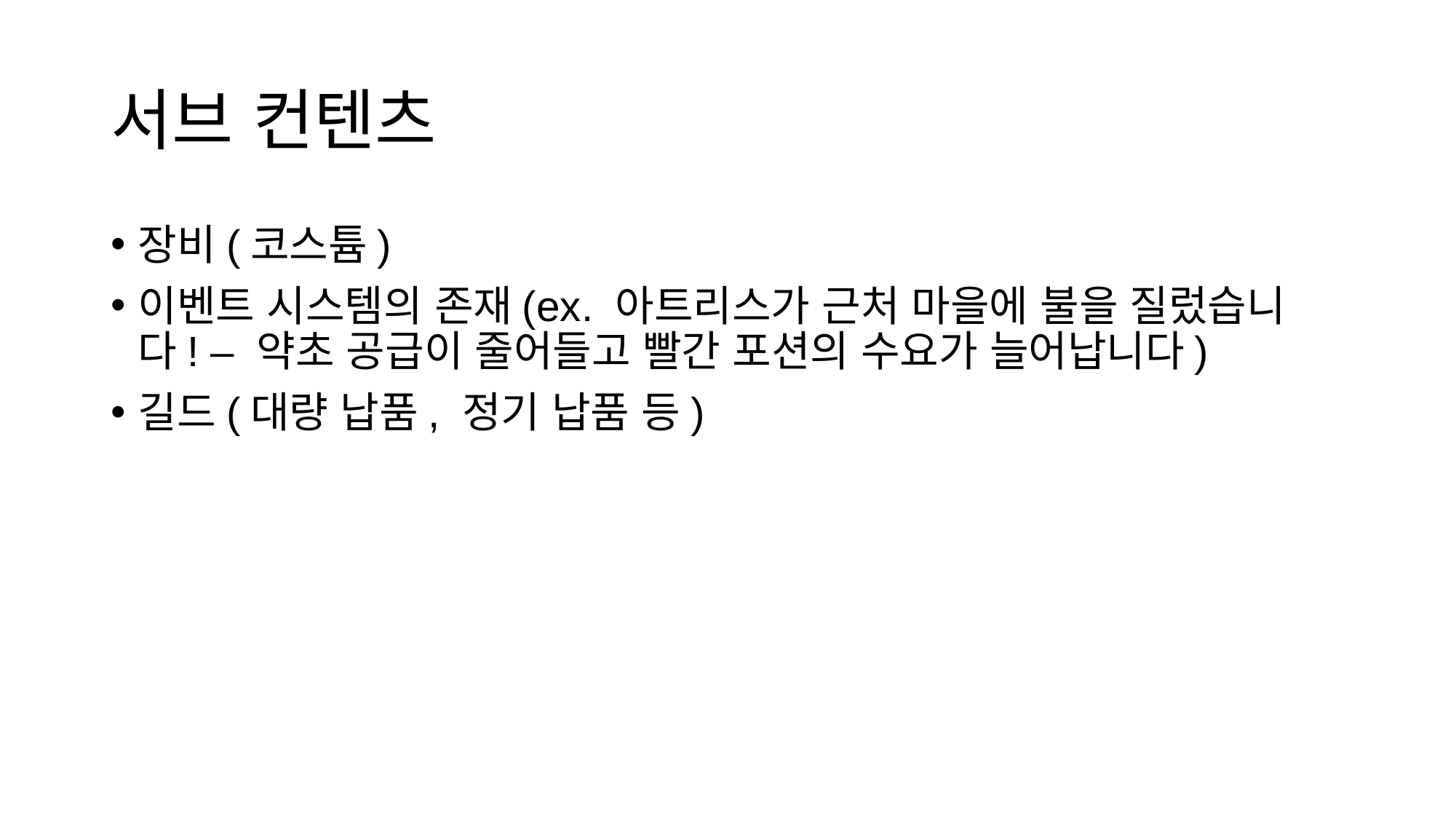

# 서브 컨텐츠
장비(코스튬)
이벤트 시스템의 존재(ex. 아트리스가 근처 마을에 불을 질렀습니다! – 약초 공급이 줄어들고 빨간 포션의 수요가 늘어납니다)
길드(대량 납품, 정기 납품 등)